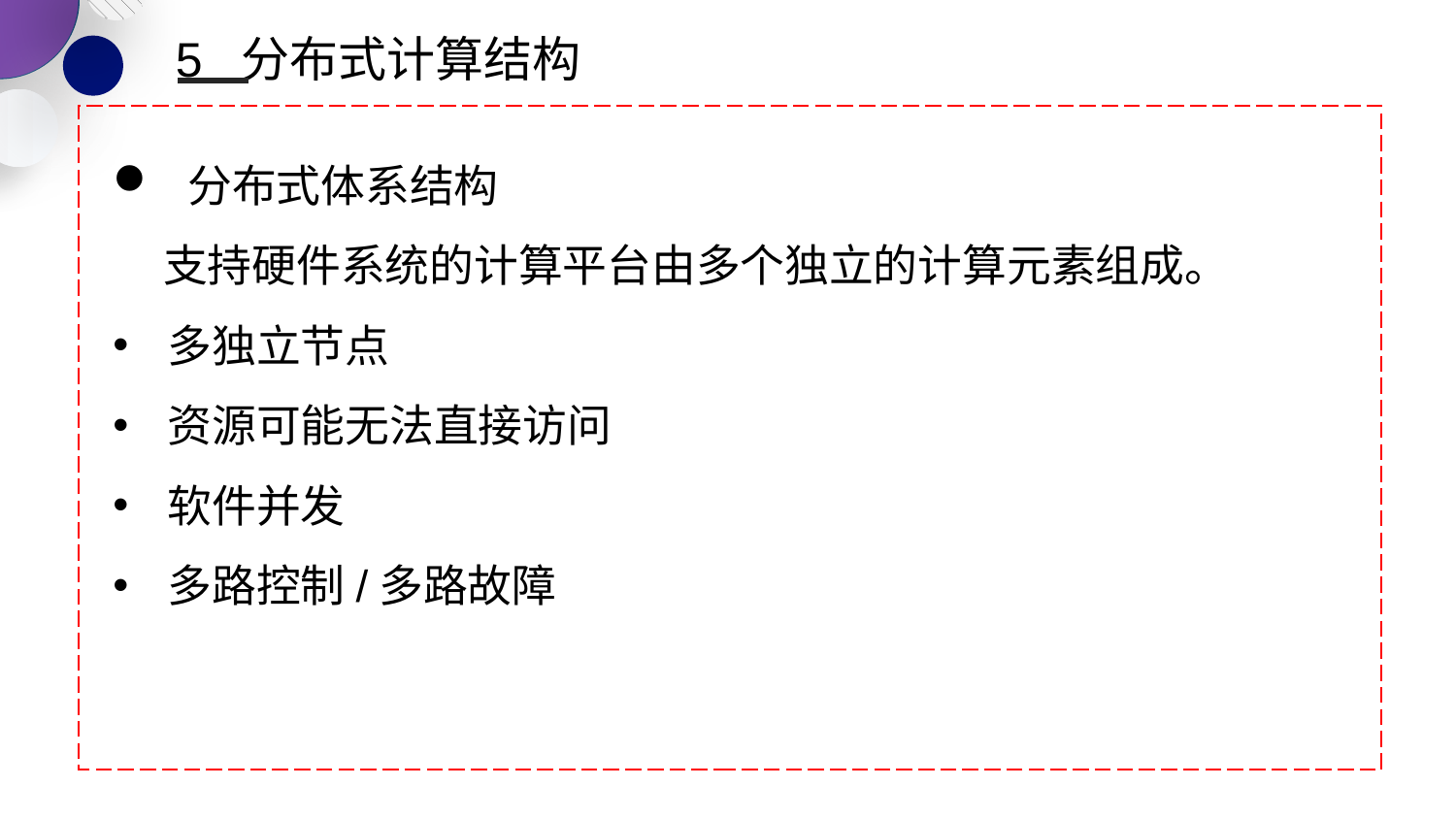

5  分布式计算结构

  分布式体系结构
    支持硬件系统的计算平台由多个独立的计算元素组成。
多独立节点
资源可能无法直接访问
软件并发
多路控制/多路故障